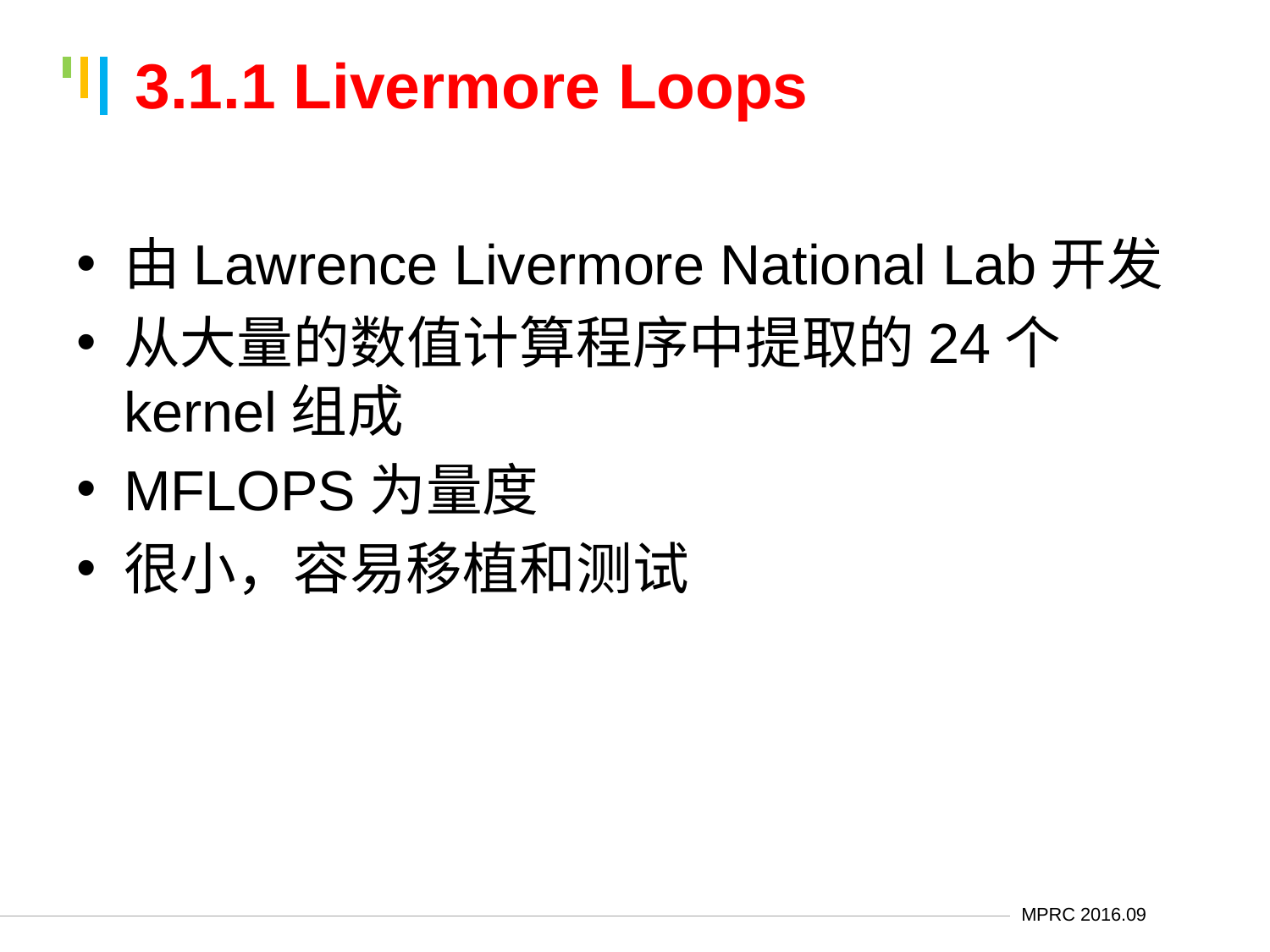

# 3.1.1 Livermore Loops
由Lawrence Livermore National Lab开发
从大量的数值计算程序中提取的24个kernel组成
MFLOPS为量度
很小，容易移植和测试